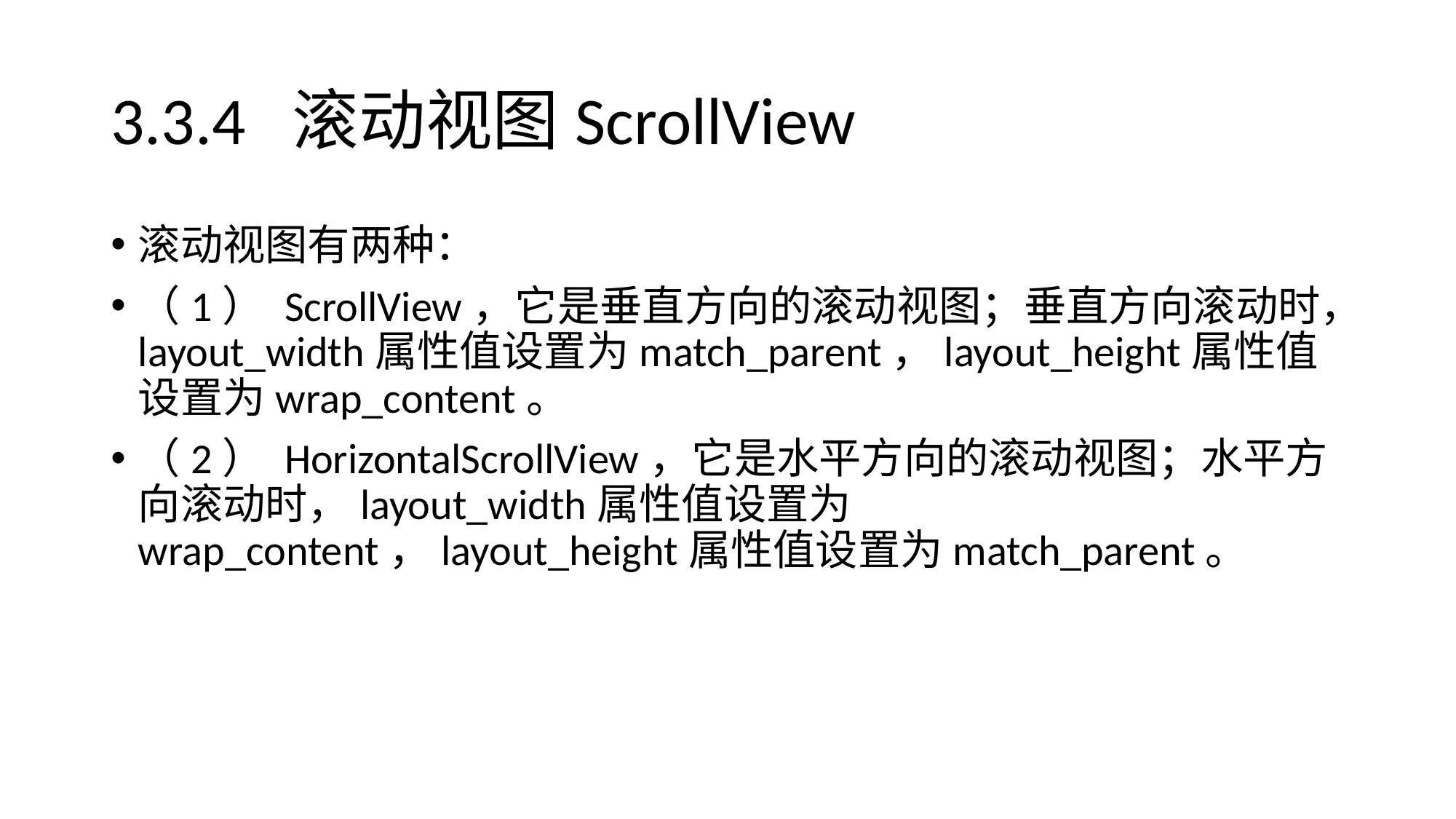

# 3.3.4  滚动视图ScrollView
滚动视图有两种：
（1） ScrollView，它是垂直方向的滚动视图；垂直方向滚动时，layout_width属性值设置为match_parent，layout_height属性值设置为wrap_content。
（2） HorizontalScrollView，它是水平方向的滚动视图；水平方向滚动时，layout_width属性值设置为wrap_content，layout_height属性值设置为match_parent。